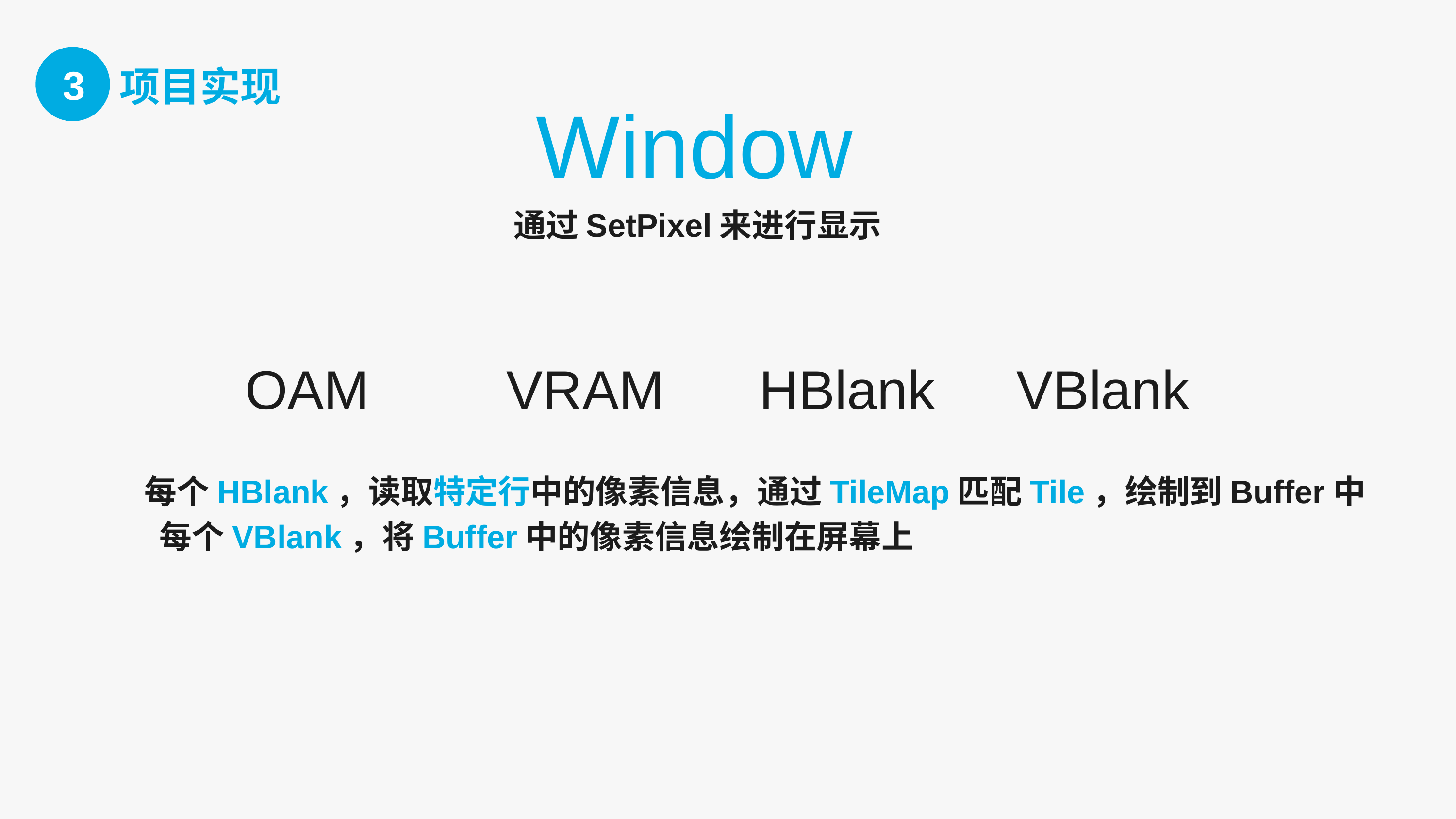

3
项目实现
Window
通过SetPixel来进行显示
OAM
VRAM
HBlank
VBlank
每个HBlank，读取特定行中的像素信息，通过TileMap匹配Tile，绘制到Buffer中
每个VBlank，将Buffer中的像素信息绘制在屏幕上